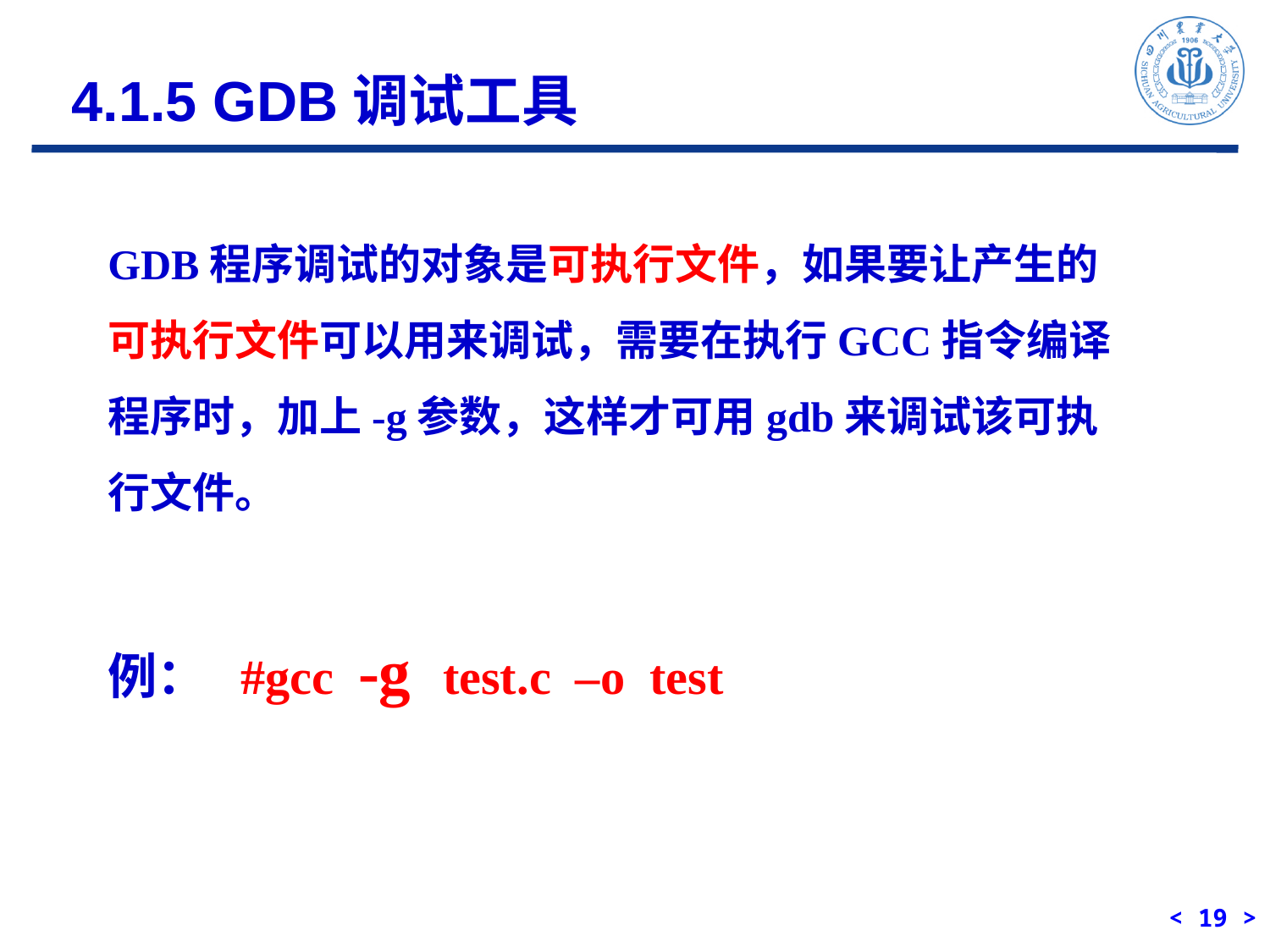

4.1.5 GDB调试工具
GDB程序调试的对象是可执行文件，如果要让产生的可执行文件可以用来调试，需要在执行GCC指令编译程序时，加上-g参数，这样才可用gdb来调试该可执行文件。

例：  #gcc  -g  test.c  –o  test